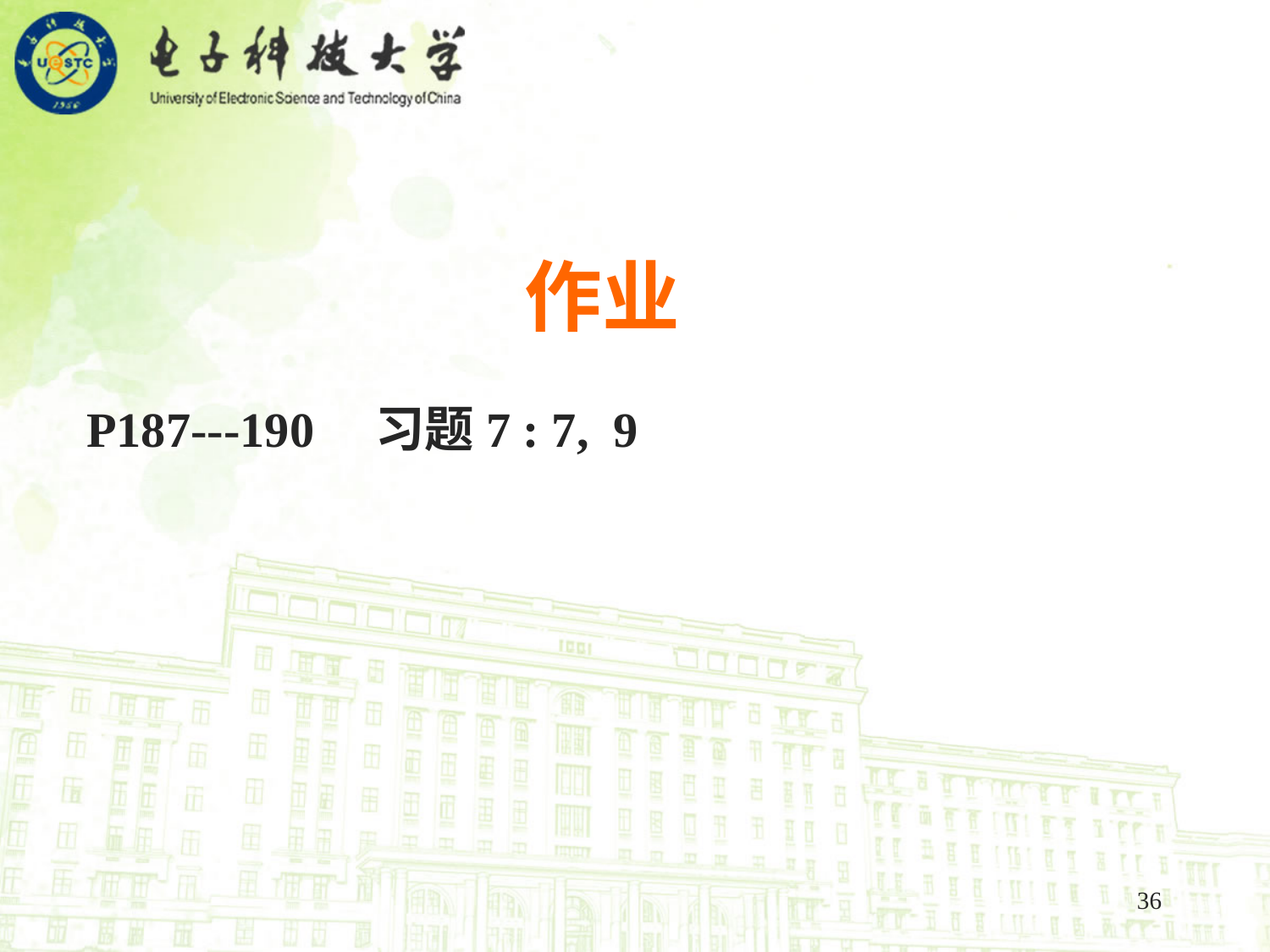

作业
  P187---190    习题7 : 7,  9
36